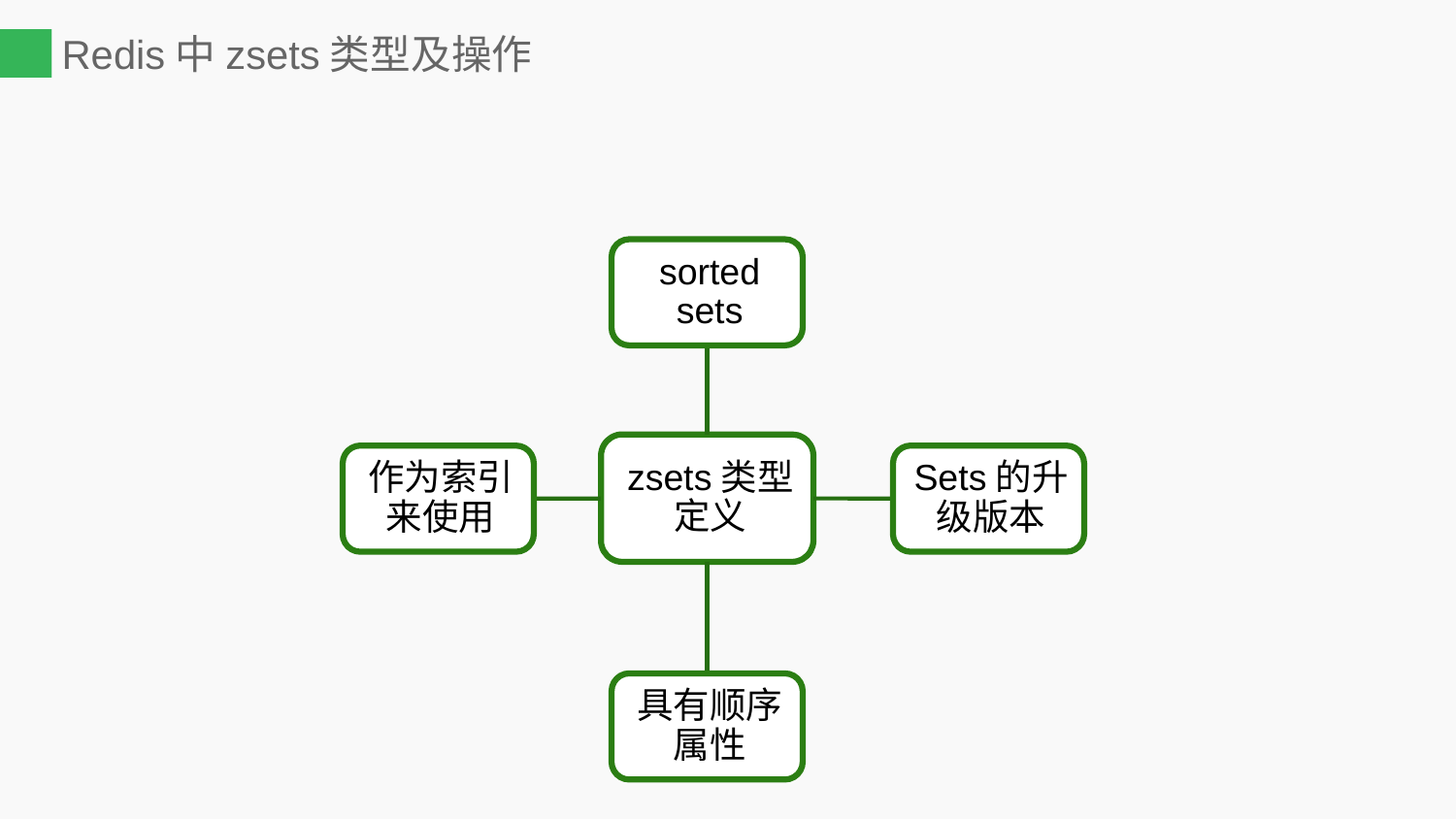

# Redis中zsets类型及操作
zsets类型定义
sorted sets
Sets的升级版本
具有顺序属性
作为索引来使用